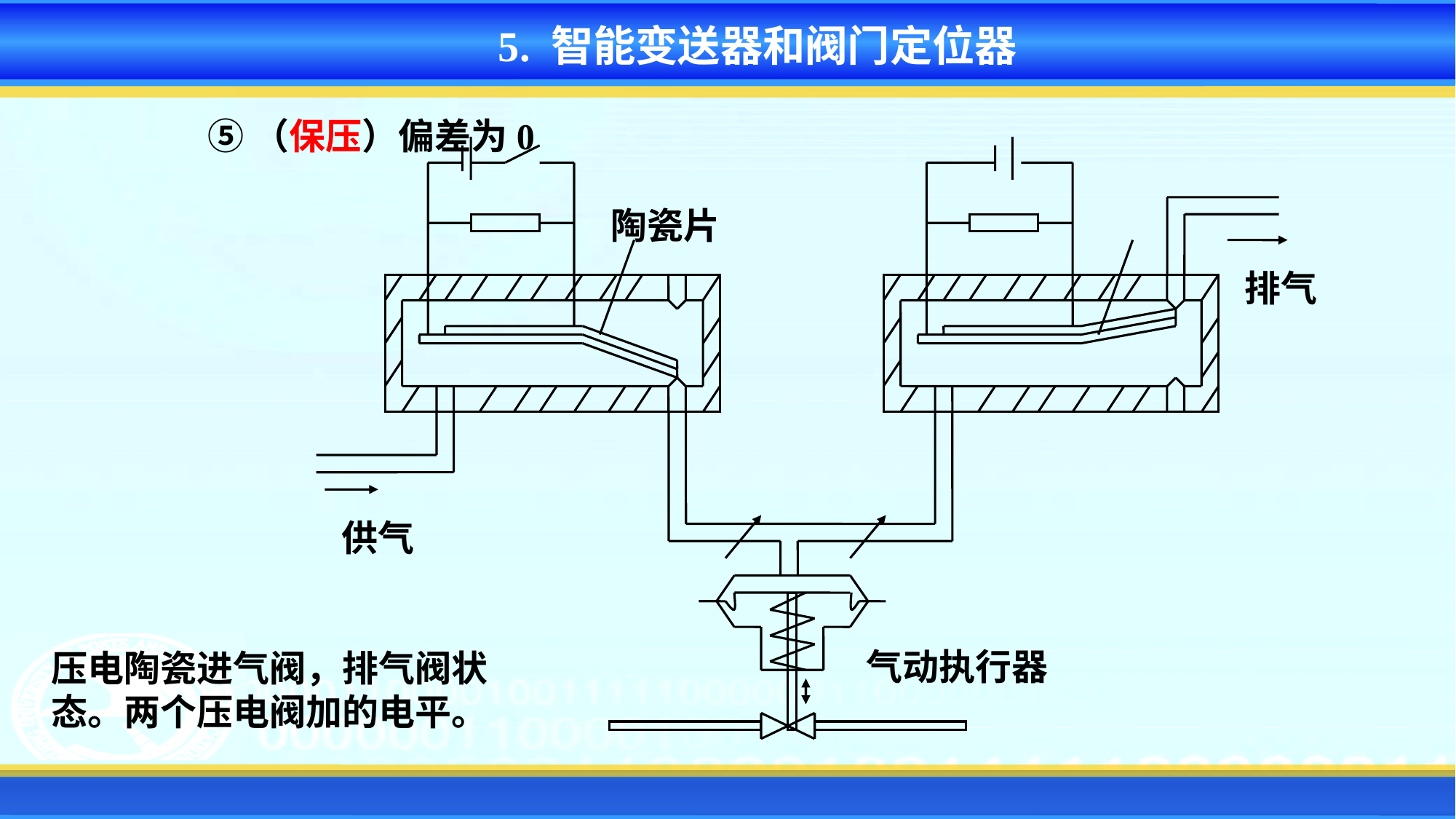

5. 智能变送器和阀门定位器
⑤（保压）偏差为0

陶瓷片

排气

供气

气动执行器

压电陶瓷进气阀，排气阀状态。两个压电阀加的电平。